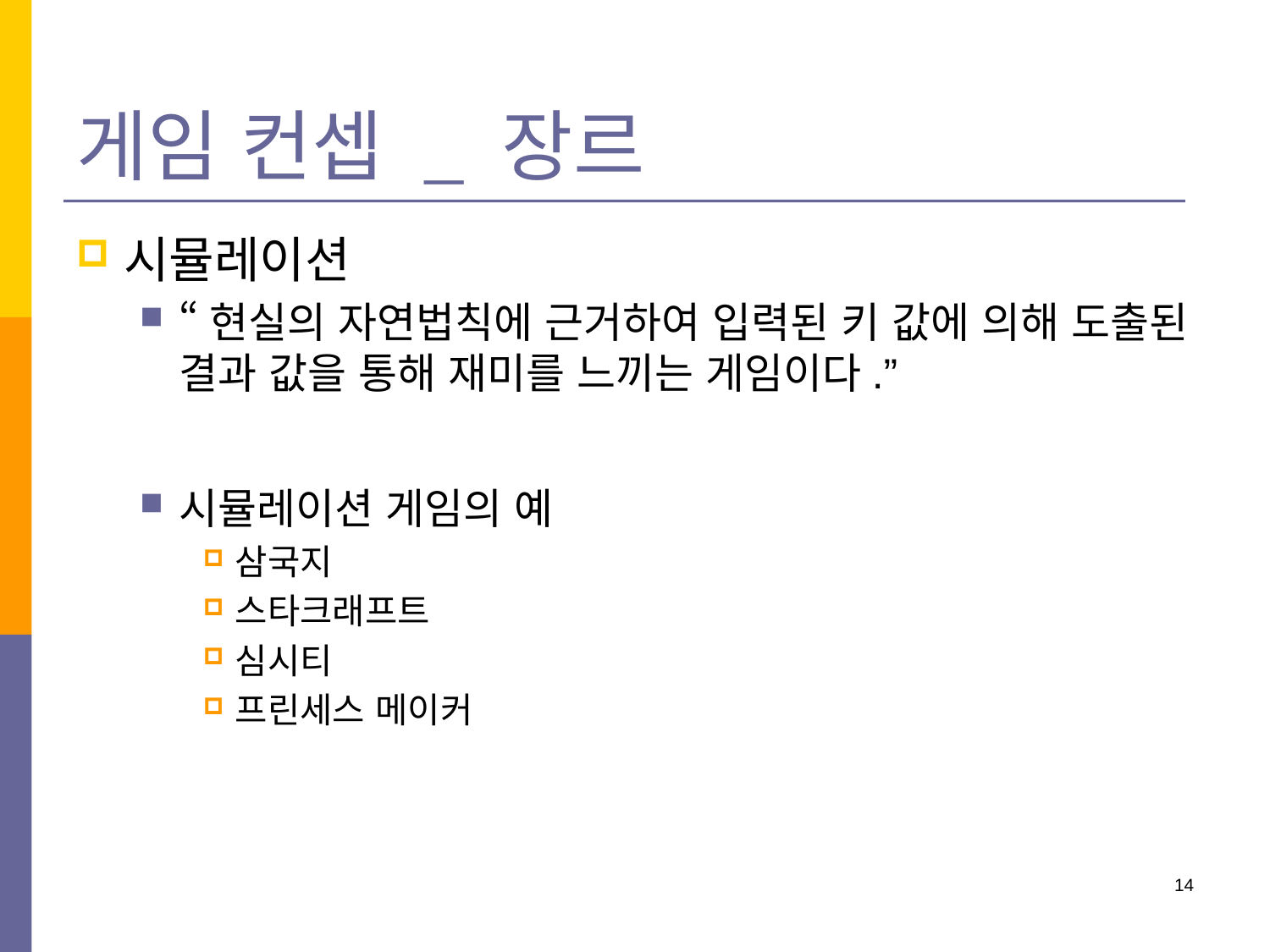

# 게임 컨셉 _ 장르
시뮬레이션
“현실의 자연법칙에 근거하여 입력된 키 값에 의해 도출된 결과 값을 통해 재미를 느끼는 게임이다.”

시뮬레이션 게임의 예
삼국지
스타크래프트
심시티
프린세스 메이커
14